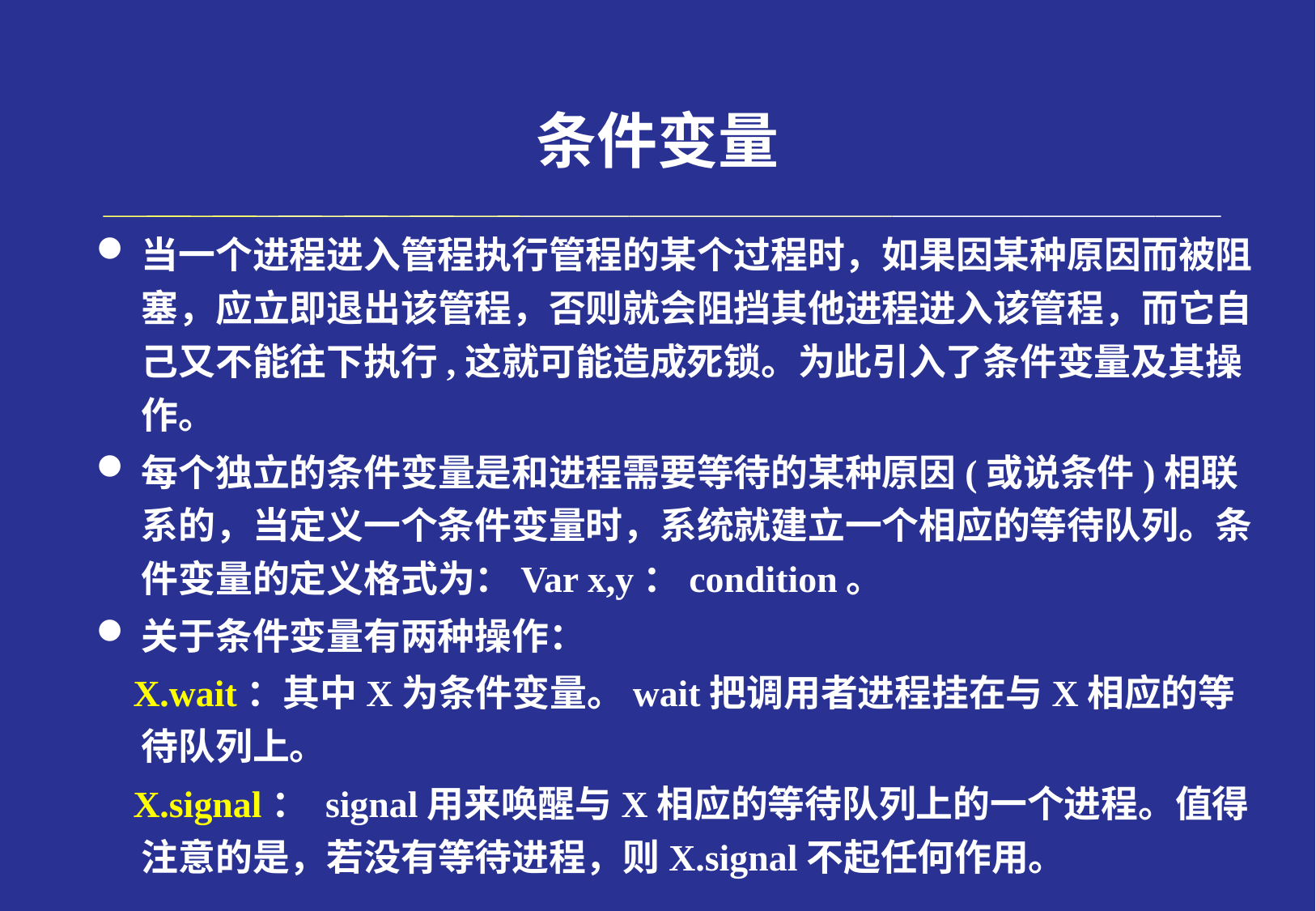

# 条件变量
当一个进程进入管程执行管程的某个过程时，如果因某种原因而被阻塞，应立即退出该管程，否则就会阻挡其他进程进入该管程，而它自己又不能往下执行,这就可能造成死锁。为此引入了条件变量及其操作。
每个独立的条件变量是和进程需要等待的某种原因(或说条件)相联系的，当定义一个条件变量时，系统就建立一个相应的等待队列。条件变量的定义格式为：Var x,y：condition。
关于条件变量有两种操作：
    X.wait：其中X为条件变量。wait把调用者进程挂在与X相应的等待队列上。
    X.signal： signal用来唤醒与X相应的等待队列上的一个进程。值得注意的是，若没有等待进程，则X.signal不起任何作用。